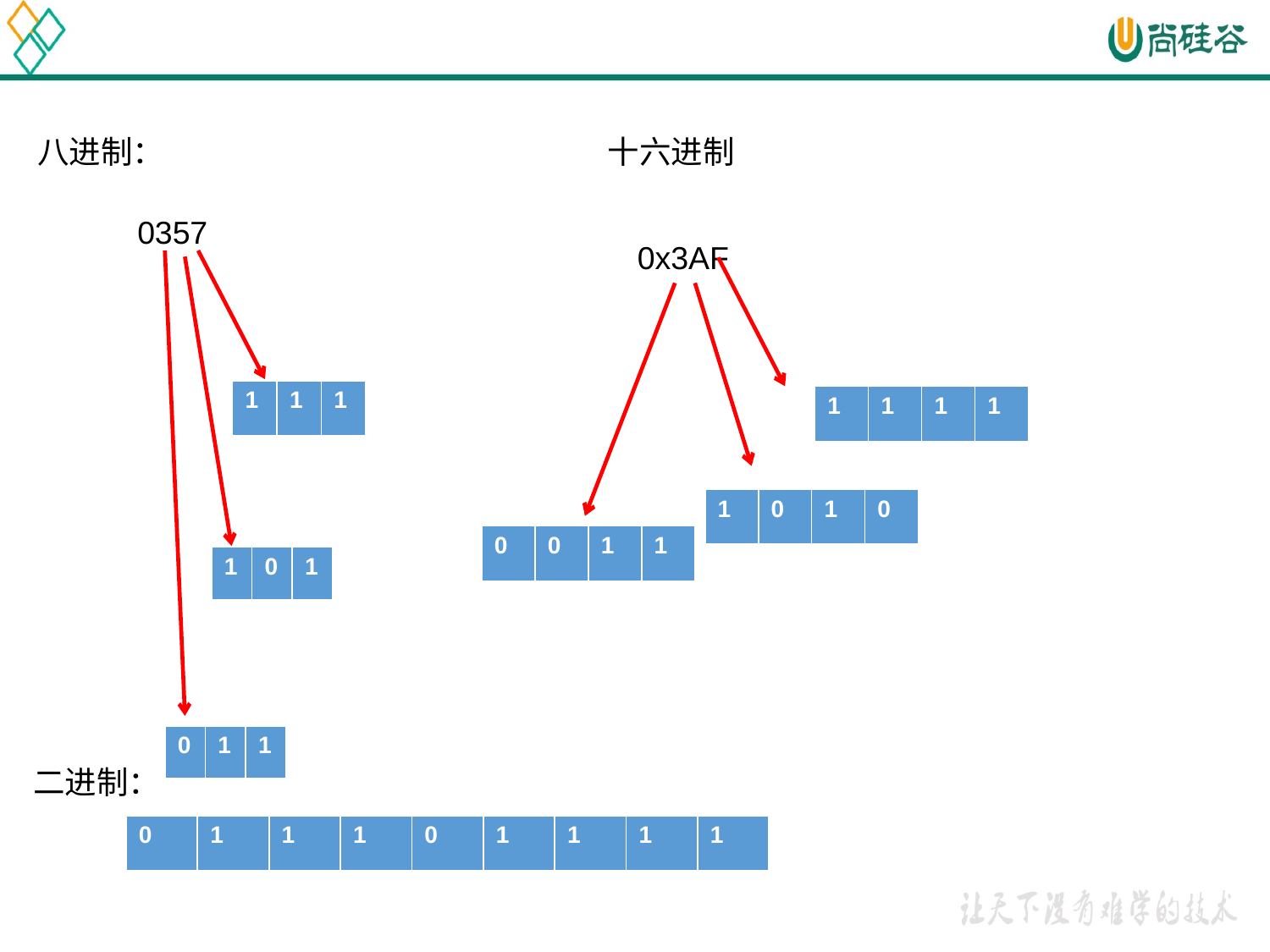

八进制：
十六进制
0357
0x3AF
| 1 | 1 | 1 |
| --- | --- | --- |
| 1 | 1 | 1 | 1 |
| --- | --- | --- | --- |
| 1 | 0 | 1 | 0 |
| --- | --- | --- | --- |
| 0 | 0 | 1 | 1 |
| --- | --- | --- | --- |
| 1 | 0 | 1 |
| --- | --- | --- |
| 0 | 1 | 1 |
| --- | --- | --- |
二进制：
| 0 | 1 | 1 | 1 | 0 | 1 | 1 | 1 | 1 |
| --- | --- | --- | --- | --- | --- | --- | --- | --- |